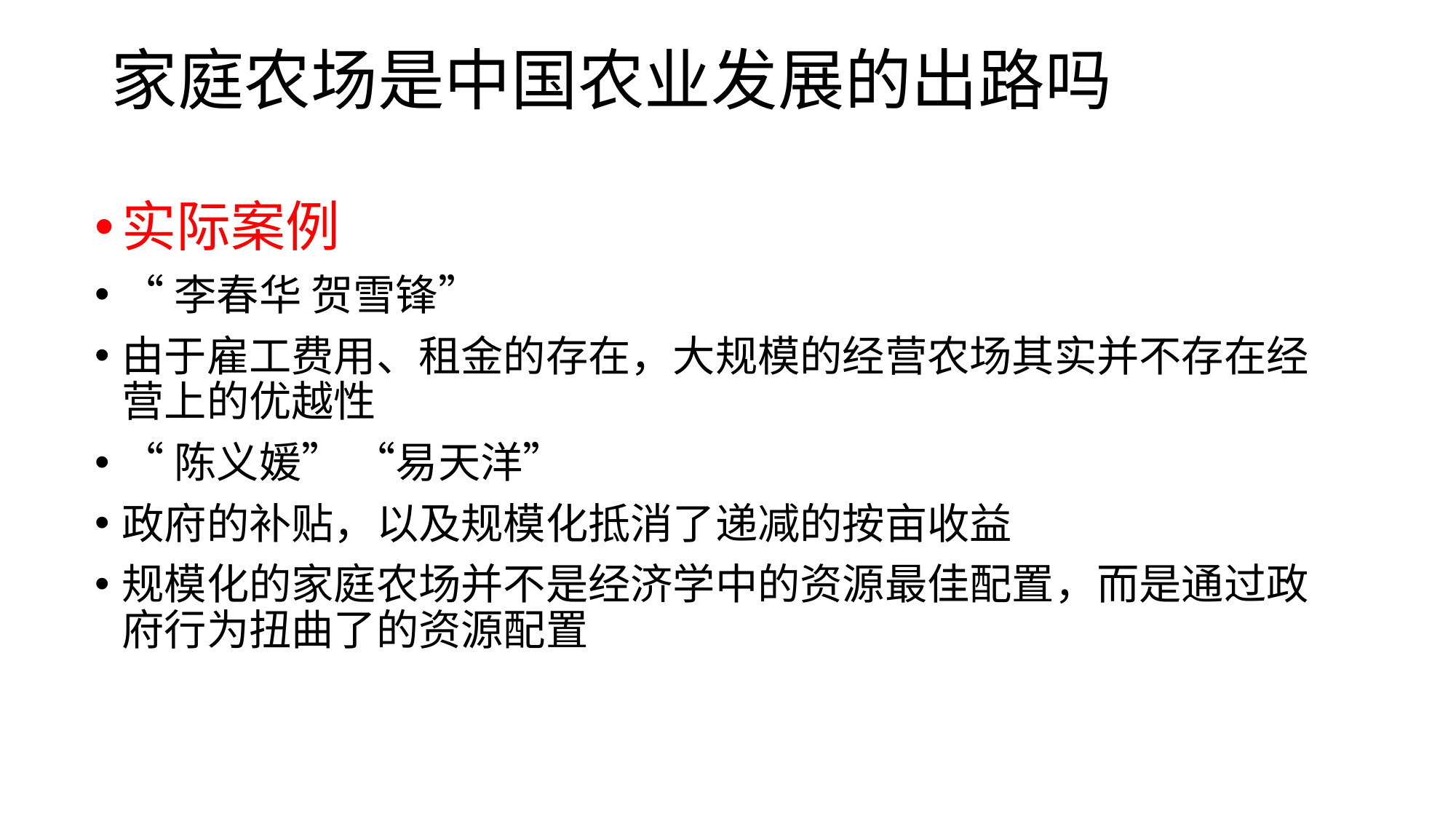

# 家庭农场是中国农业发展的出路吗
实际案例
“李春华 贺雪锋”
由于雇工费用、租金的存在，大规模的经营农场其实并不存在经营上的优越性
“陈义媛” “易天洋”
政府的补贴，以及规模化抵消了递减的按亩收益
规模化的家庭农场并不是经济学中的资源最佳配置，而是通过政府行为扭曲了的资源配置